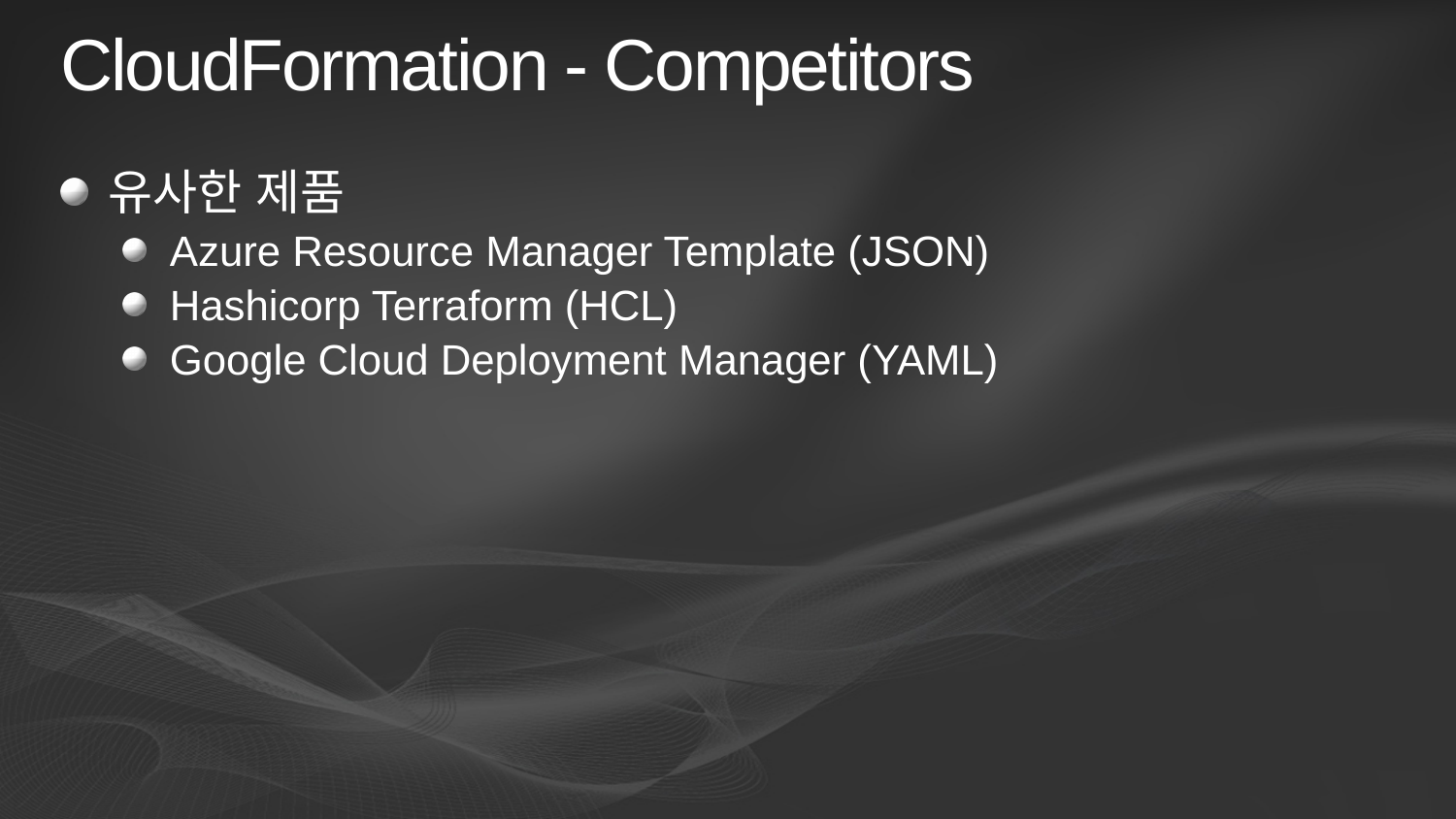

# CloudFormation - Competitors
유사한 제품
Azure Resource Manager Template (JSON)
Hashicorp Terraform (HCL)
Google Cloud Deployment Manager (YAML)